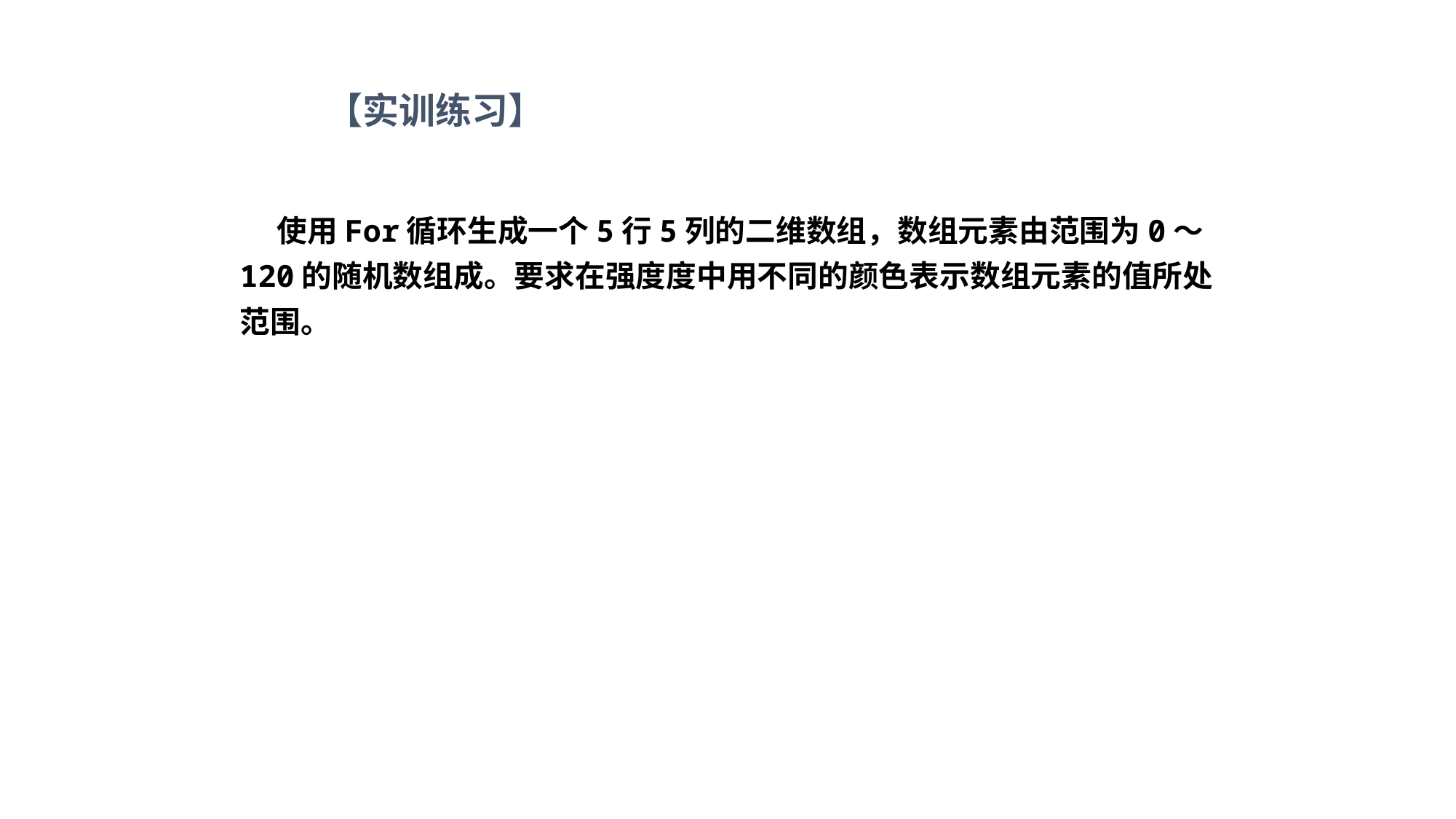

【实训练习】
  使用For循环生成一个5行5列的二维数组，数组元素由范围为0～120的随机数组成。要求在强度度中用不同的颜色表示数组元素的值所处范围。